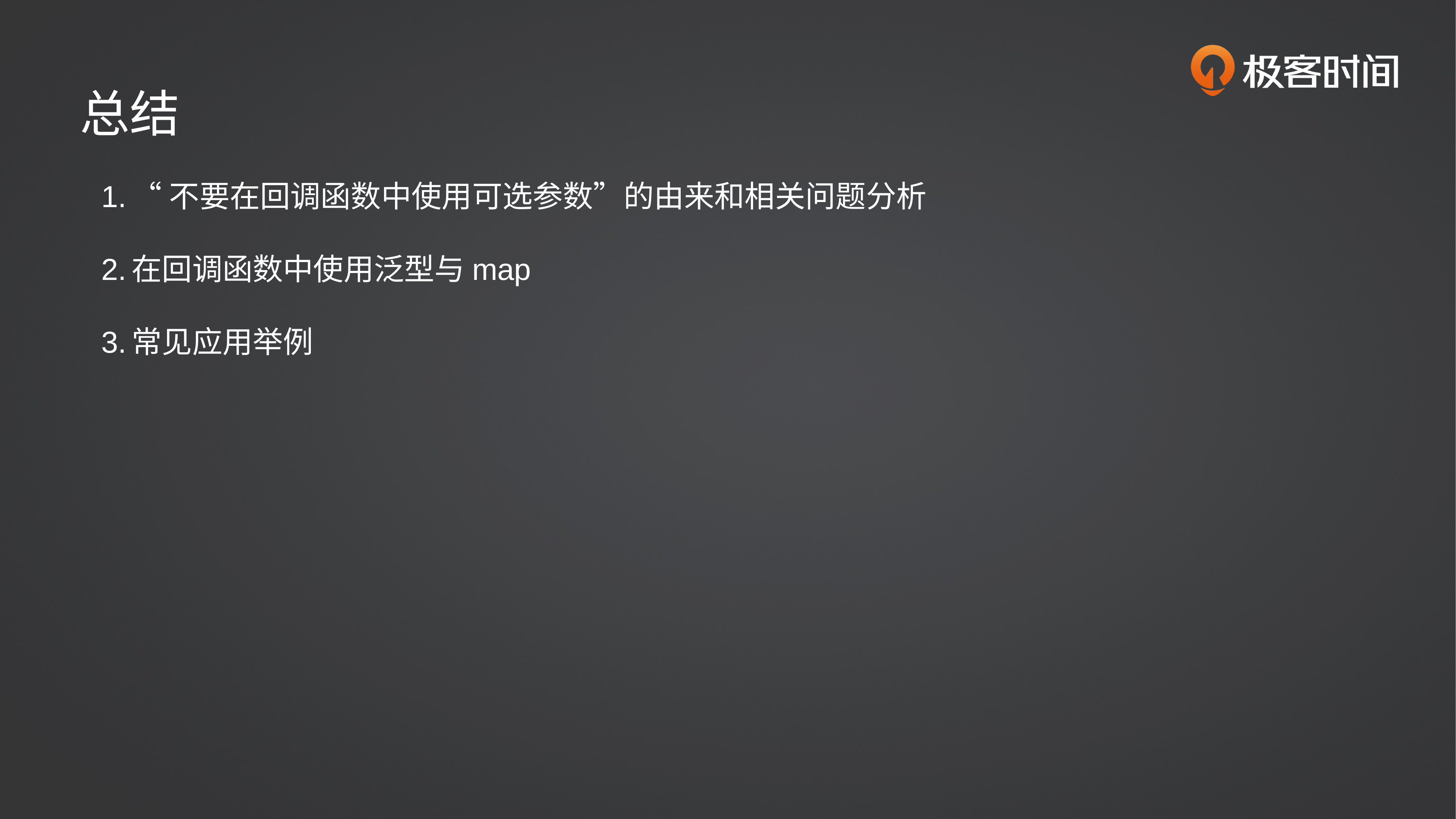

总结
“不要在回调函数中使用可选参数”的由来和相关问题分析

在回调函数中使用泛型与map

常见应用举例